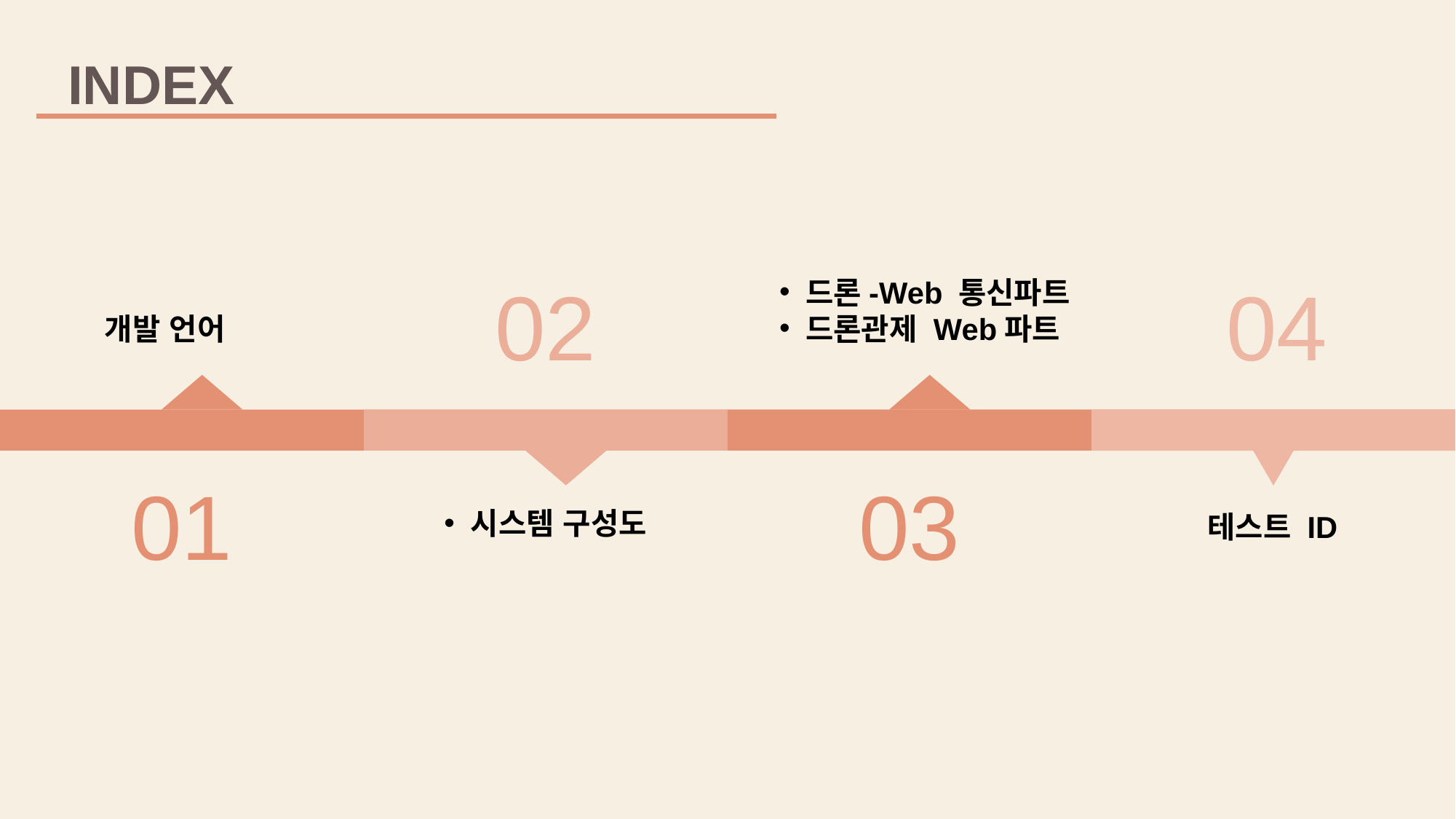

INDEX
02
04
 드론-Web 통신파트
 드론관제 Web파트
개발 언어

01
03
 시스템 구성도
테스트 ID